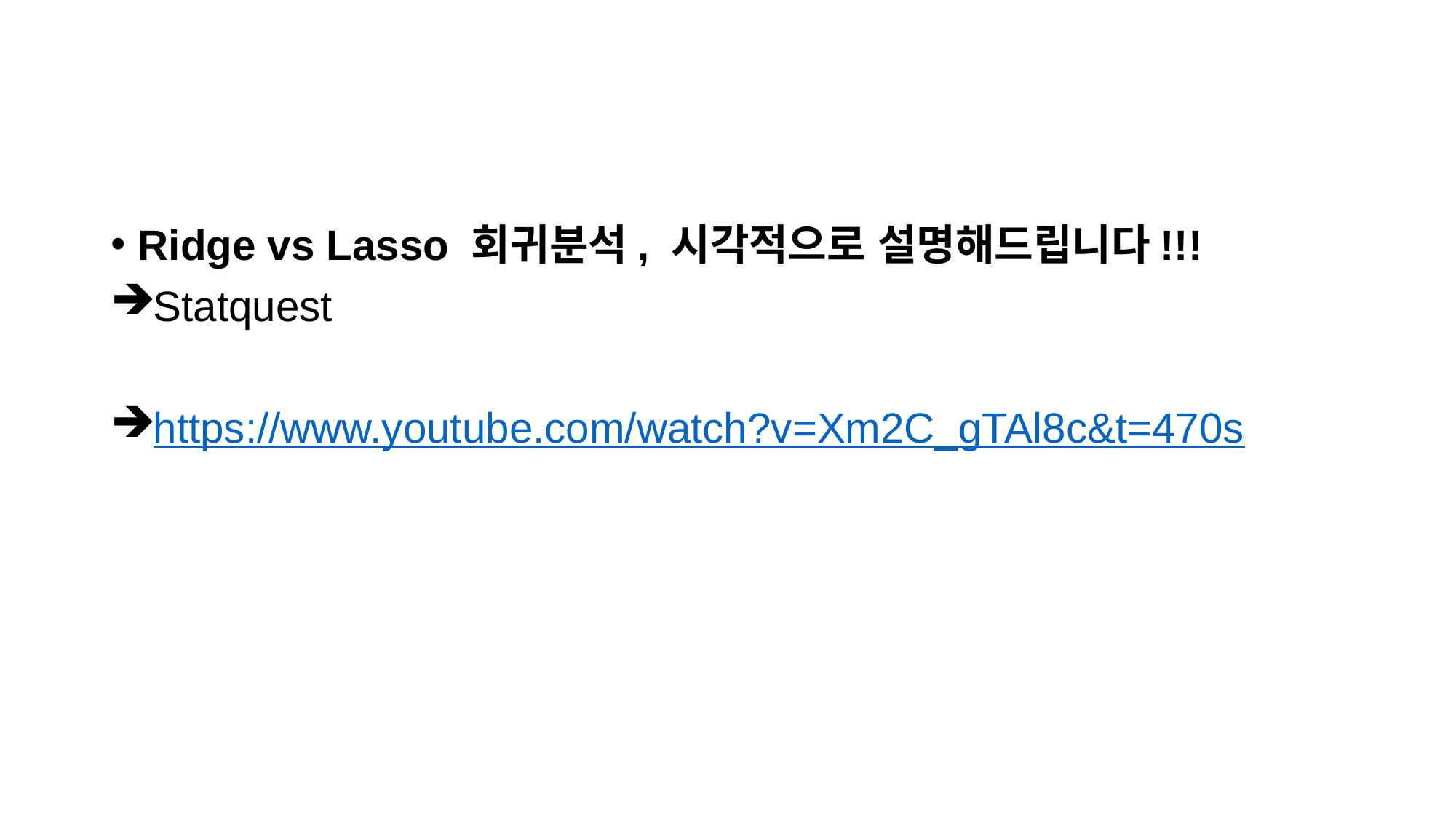

#
Ridge vs Lasso 회귀분석, 시각적으로 설명해드립니다!!!
Statquest

https://www.youtube.com/watch?v=Xm2C_gTAl8c&t=470s